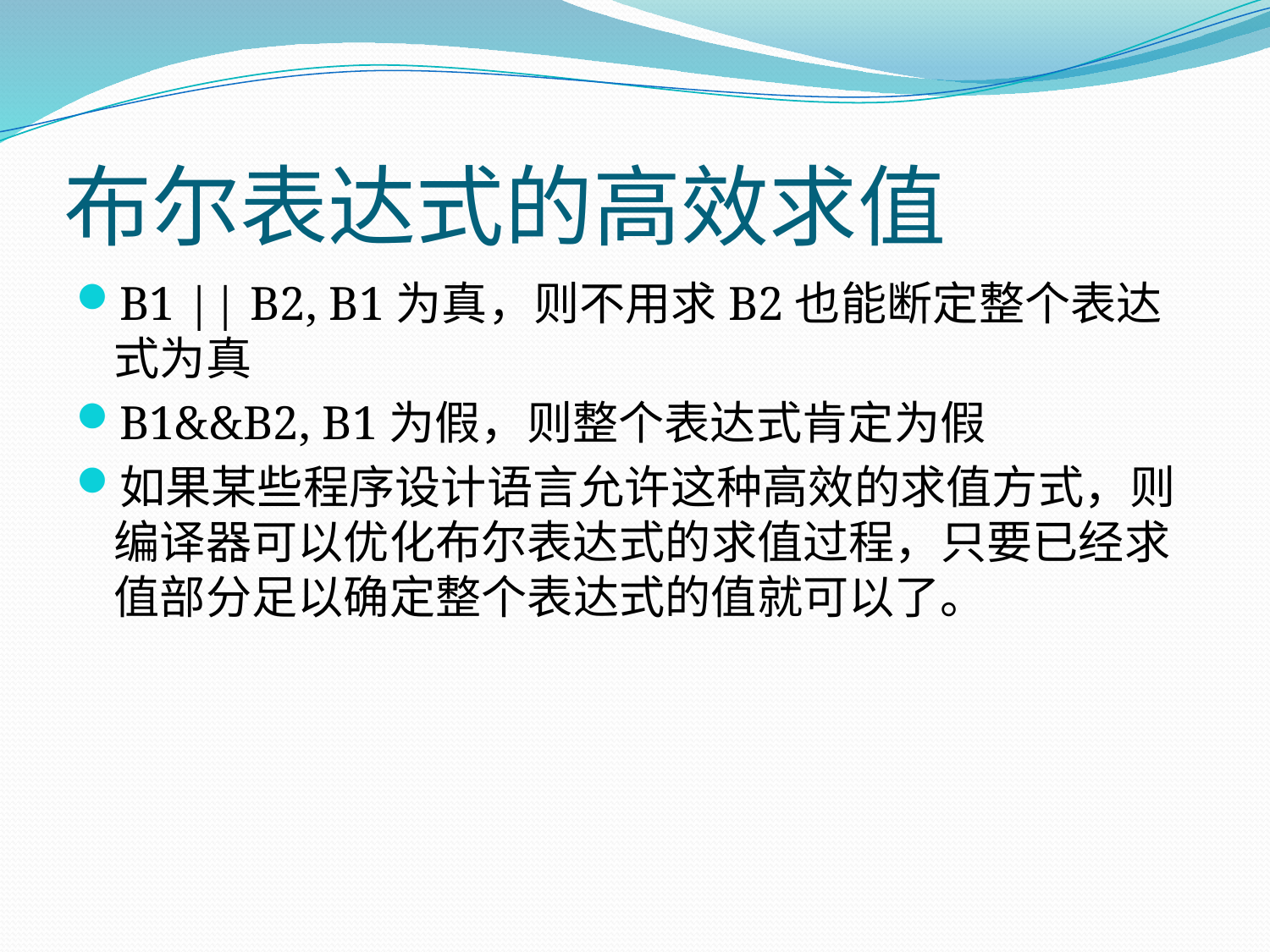

# 布尔表达式的高效求值
B1 || B2, B1为真，则不用求B2也能断定整个表达式为真
B1&&B2, B1为假，则整个表达式肯定为假
如果某些程序设计语言允许这种高效的求值方式，则编译器可以优化布尔表达式的求值过程，只要已经求值部分足以确定整个表达式的值就可以了。